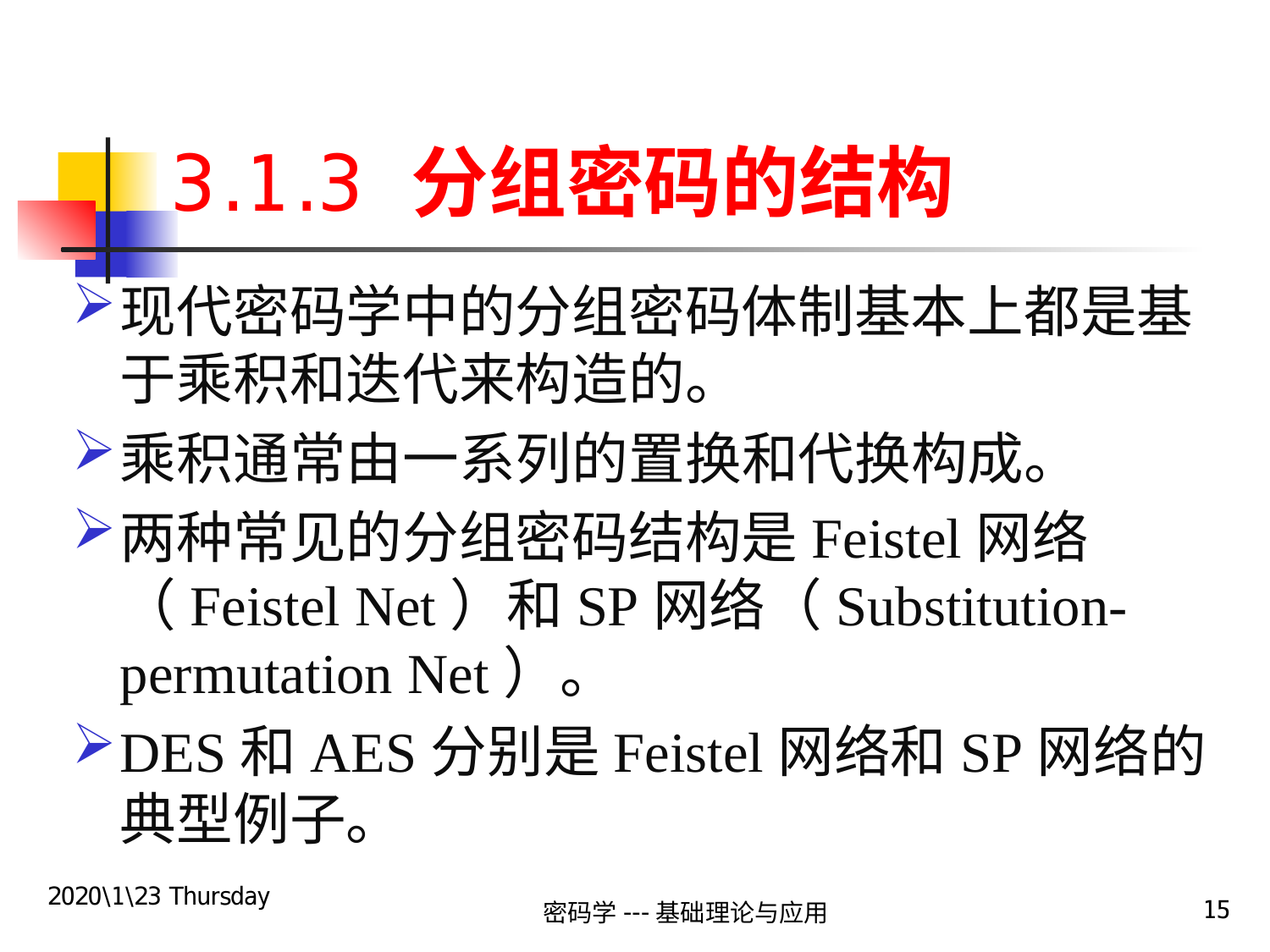

# 3.1.3 分组密码的结构
现代密码学中的分组密码体制基本上都是基于乘积和迭代来构造的。
乘积通常由一系列的置换和代换构成。
两种常见的分组密码结构是Feistel网络（Feistel Net）和SP网络（Substitution-permutation Net）。
DES和AES分别是Feistel网络和SP网络的典型例子。
2020\1\23 Thursday
15
密码学---基础理论与应用